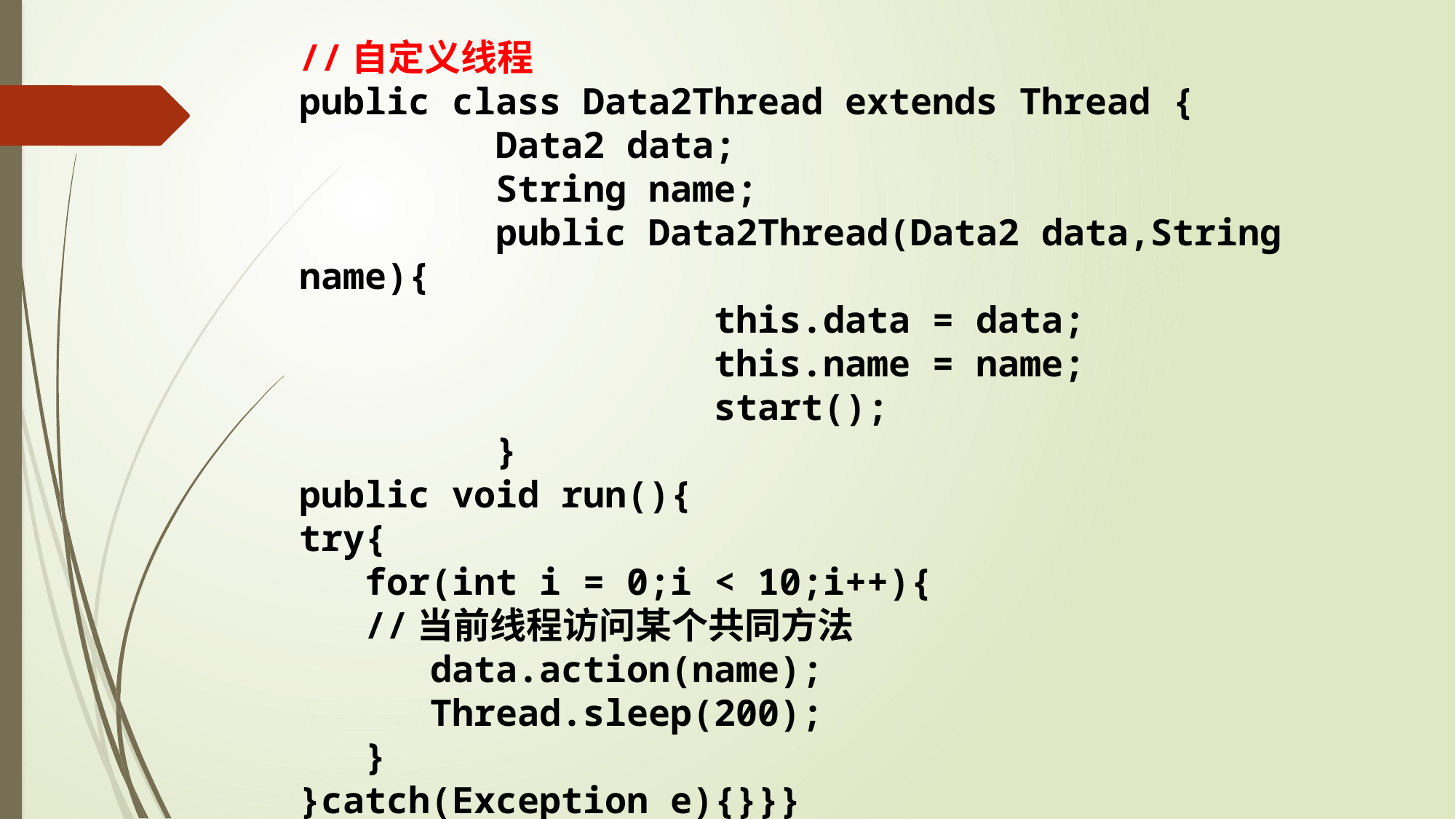

//自定义线程
public class Data2Thread extends Thread {
         Data2 data;
         String name;
         public Data2Thread(Data2 data,String name){
                   this.data = data;
                   this.name = name;
                   start();
         }
public void run(){
try{
   for(int i = 0;i < 10;i++){
   //当前线程访问某个共同方法
      data.action(name);
      Thread.sleep(200);
   }
}catch(Exception e){}}}